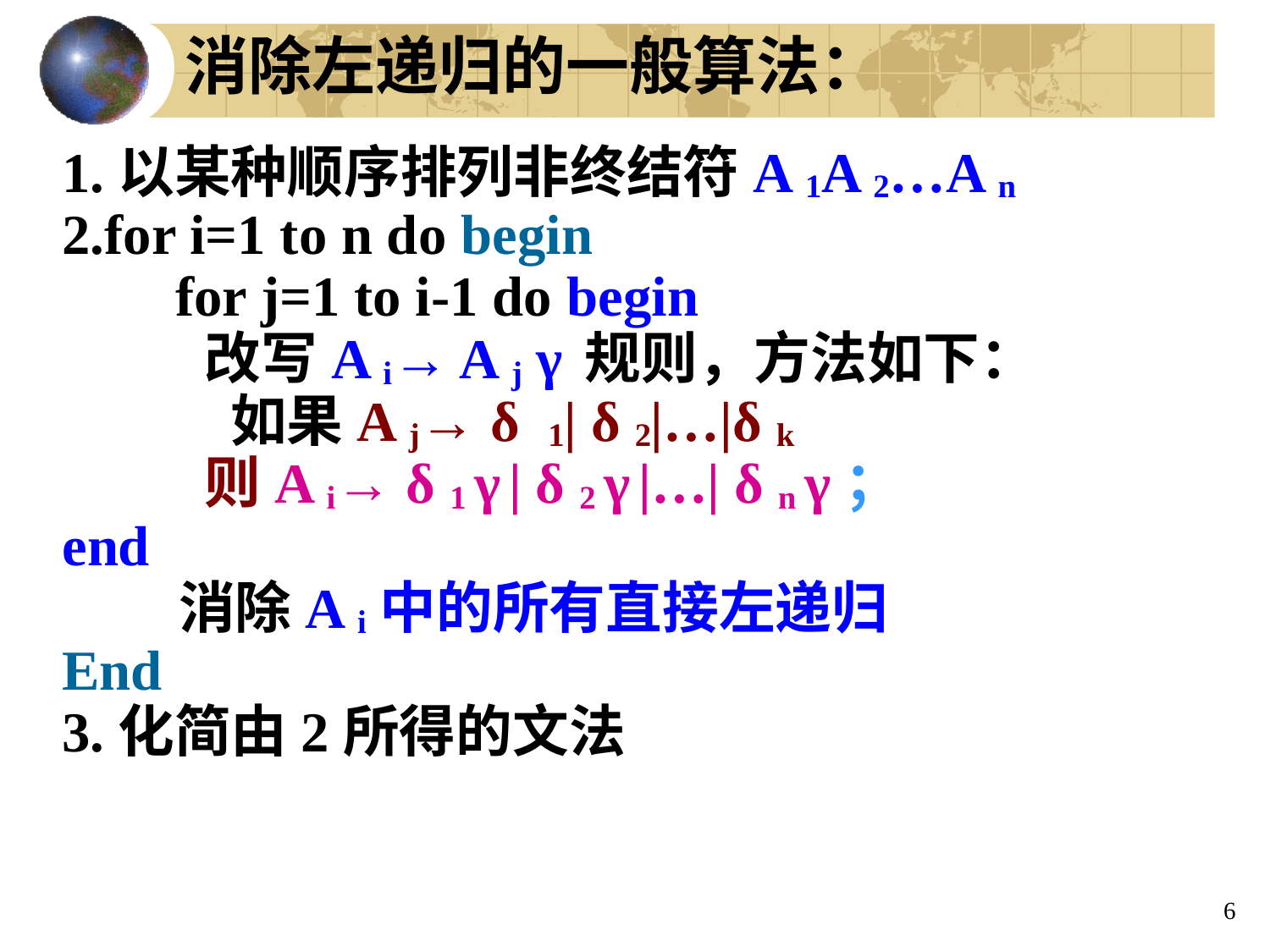

消除左递归的一般算法：
1.以某种顺序排列非终结符A 1A 2…A n
2.for i=1 to n do begin
        for j=1 to i-1 do begin
          改写A i→ A j γ 规则，方法如下：
            如果A j→ δ  1| δ 2|…|δ k
          则A i→ δ 1 γ | δ 2 γ |…| δ n γ；
end
        消除A i中的所有直接左递归
End
3.化简由2所得的文法
6